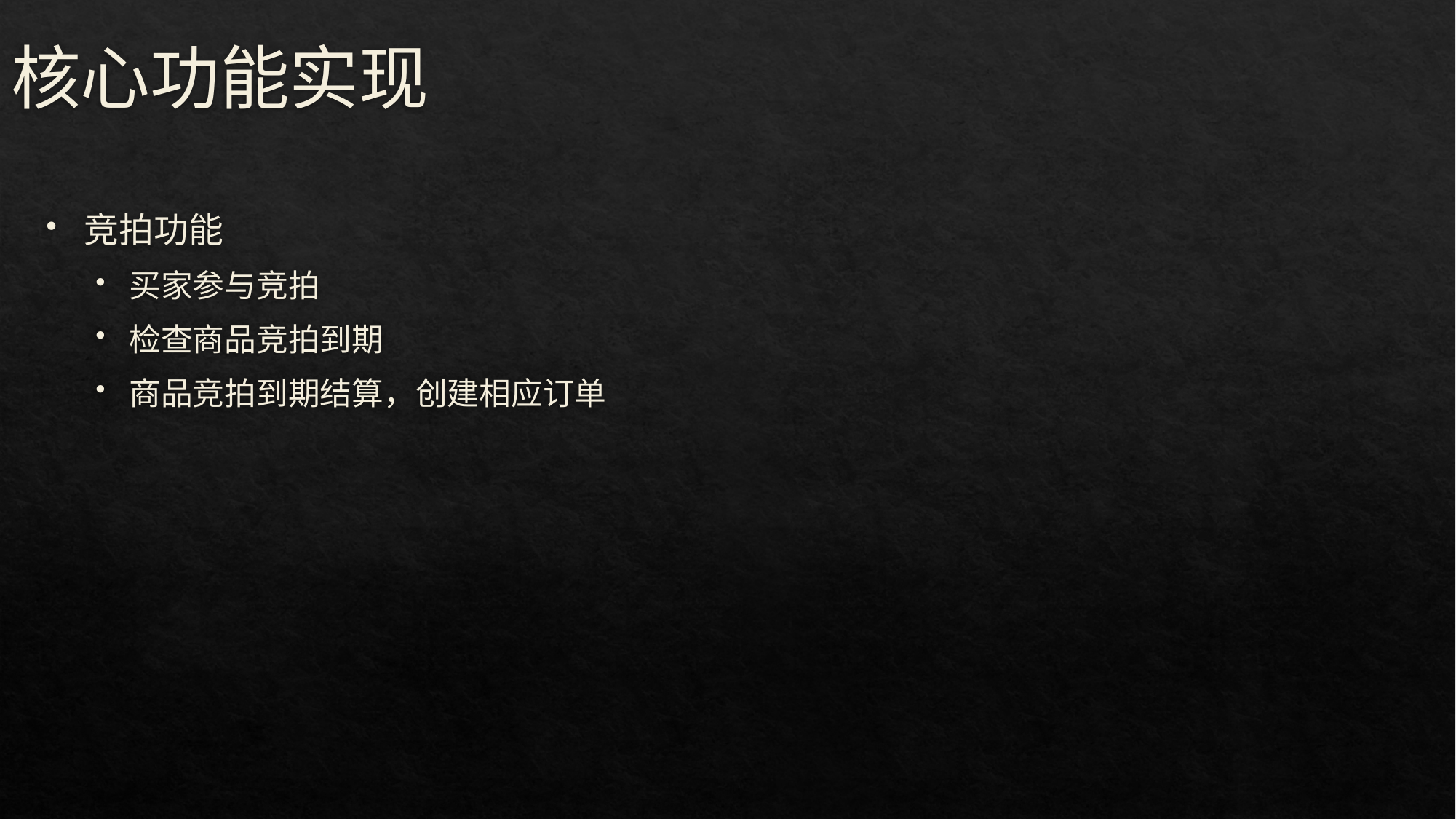

# 核心功能实现
竞拍功能
买家参与竞拍
检查商品竞拍到期
商品竞拍到期结算，创建相应订单